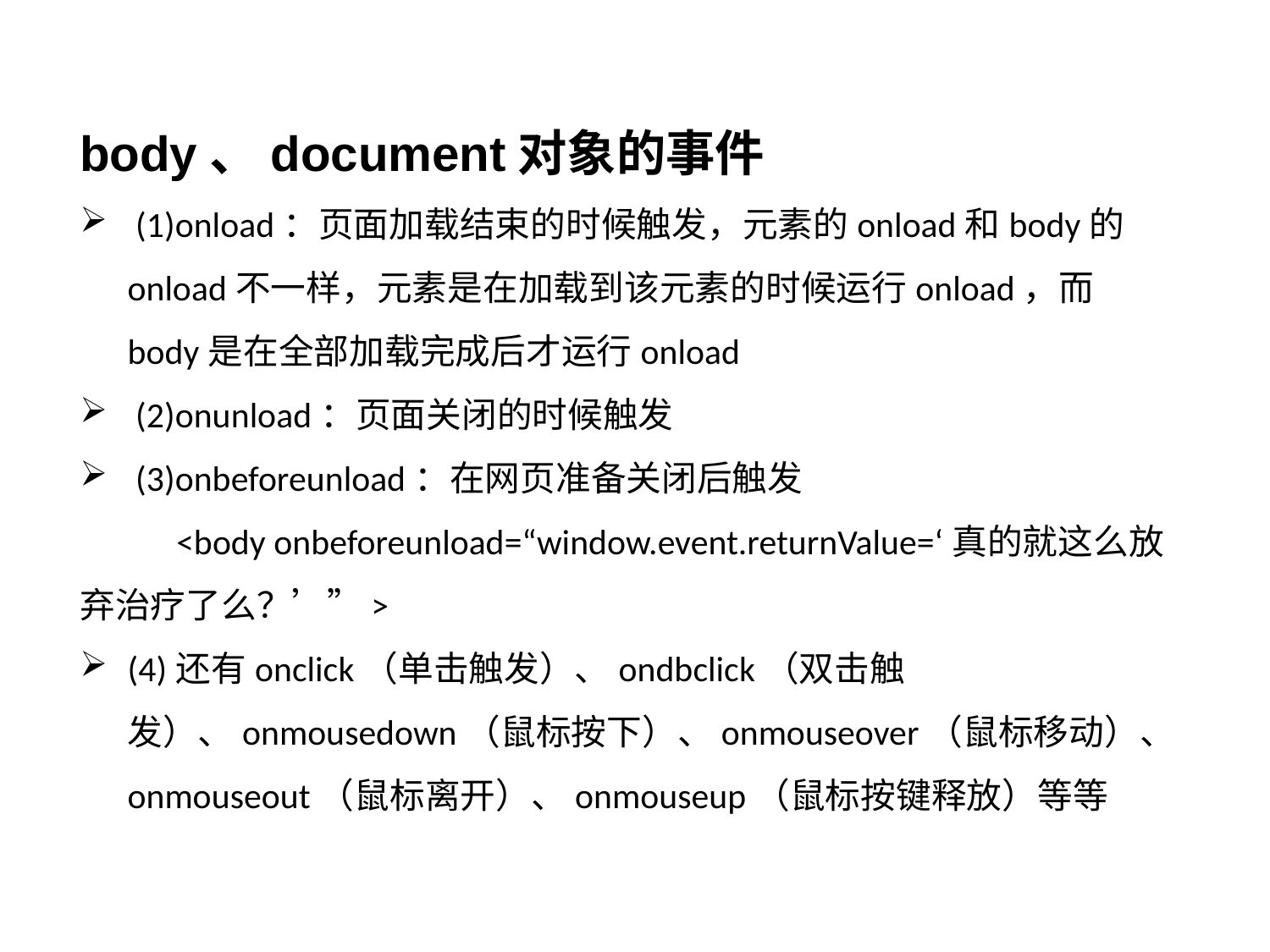

body、document对象的事件
 (1)onload：页面加载结束的时候触发，元素的onload和body的onload不一样，元素是在加载到该元素的时候运行onload，而body是在全部加载完成后才运行onload
 (2)onunload：页面关闭的时候触发
 (3)onbeforeunload：在网页准备关闭后触发
            <body onbeforeunload=“window.event.returnValue=‘真的就这么放弃治疗了么？’”>
(4)还有onclick（单击触发）、ondbclick（双击触发）、onmousedown（鼠标按下）、onmouseover（鼠标移动）、onmouseout（鼠标离开）、onmouseup（鼠标按键释放）等等